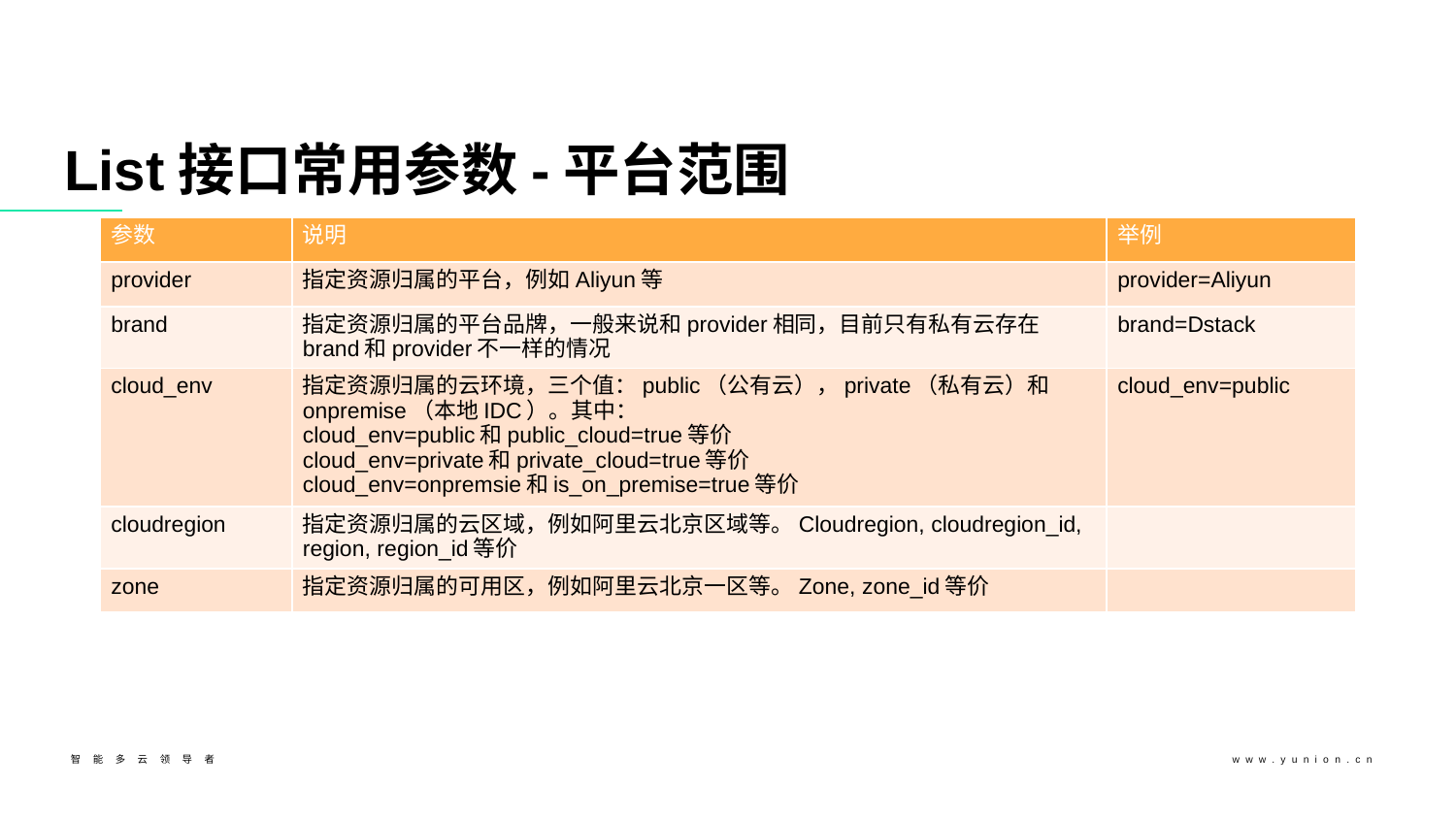

# List接口常用参数-平台范围
| 参数 | 说明 | 举例 |
| --- | --- | --- |
| provider | 指定资源归属的平台，例如Aliyun等 | provider=Aliyun |
| brand | 指定资源归属的平台品牌，一般来说和provider相同，目前只有私有云存在brand和provider不一样的情况 | brand=Dstack |
| cloud\_env | 指定资源归属的云环境，三个值：public（公有云），private（私有云）和onpremise（本地IDC）。其中： cloud\_env=public和public\_cloud=true等价 cloud\_env=private和private\_cloud=true等价 cloud\_env=onpremsie和is\_on\_premise=true等价 | cloud\_env=public |
| cloudregion | 指定资源归属的云区域，例如阿里云北京区域等。Cloudregion, cloudregion\_id, region, region\_id等价 |  |
| zone | 指定资源归属的可用区，例如阿里云北京一区等。Zone, zone\_id等价 |  |